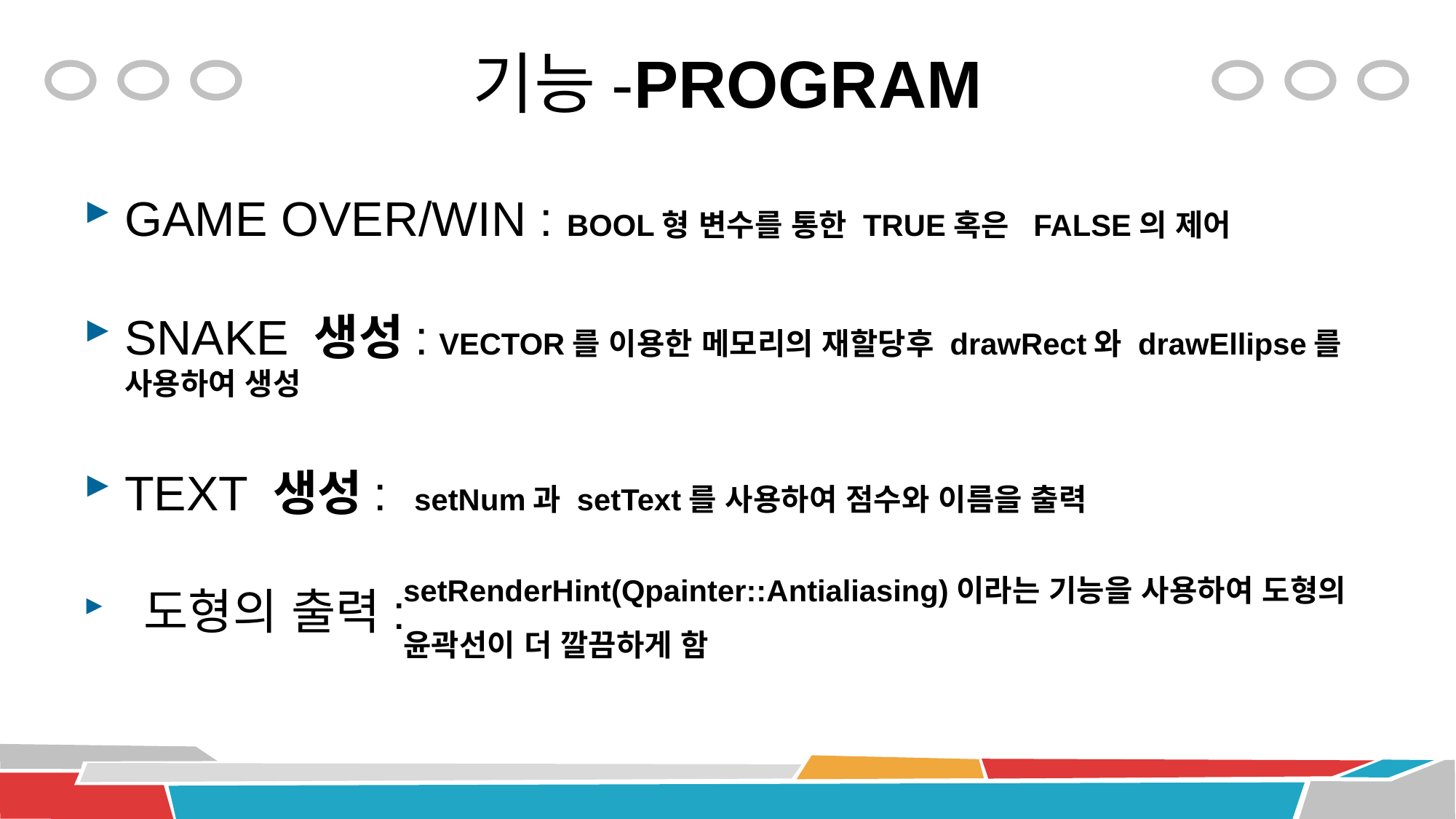

# 기능-PROGRAM
GAME OVER/WIN : BOOL형 변수를 통한 TRUE혹은  FALSE의 제어

SNAKE 생성: VECTOR를 이용한 메모리의 재할당후 drawRect와 drawEllipse를 사용하여 생성

TEXT 생성:  setNum과 setText를 사용하여 점수와 이름을 출력

 도형의 출력:
setRenderHint(Qpainter::Antialiasing)이라는 기능을 사용하여 도형의 윤곽선이 더 깔끔하게 함